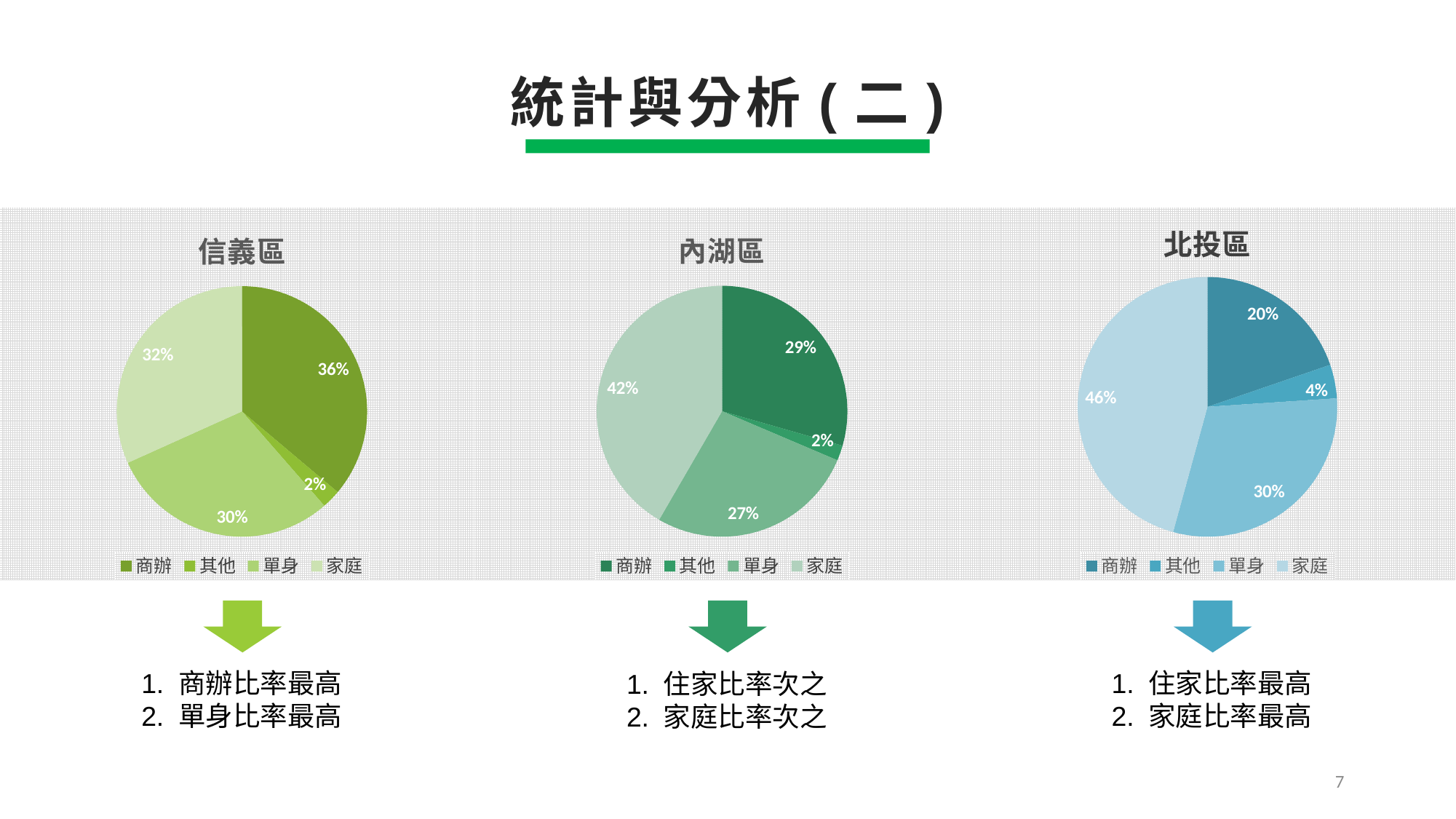

統計與分析(二)

[unsupported chart]

[unsupported chart]

1. 商辦比率最高
2. 單身比率最高
1. 住家比率最高
2. 家庭比率最高
1. 住家比率次之
2. 家庭比率次之

[unsupported chart]

7